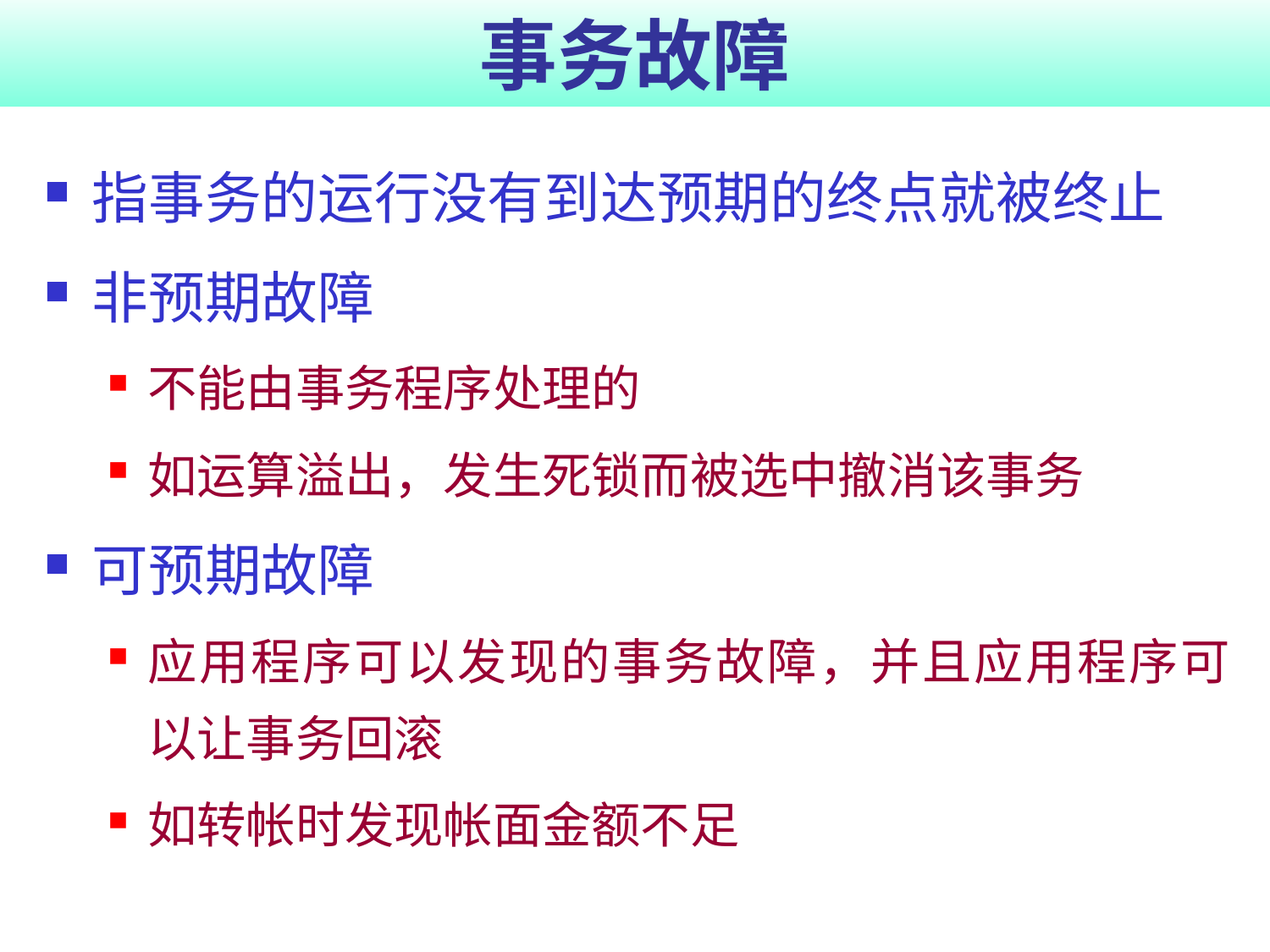

# 事务故障
指事务的运行没有到达预期的终点就被终止
非预期故障
不能由事务程序处理的
如运算溢出，发生死锁而被选中撤消该事务
可预期故障
应用程序可以发现的事务故障，并且应用程序可以让事务回滚
如转帐时发现帐面金额不足